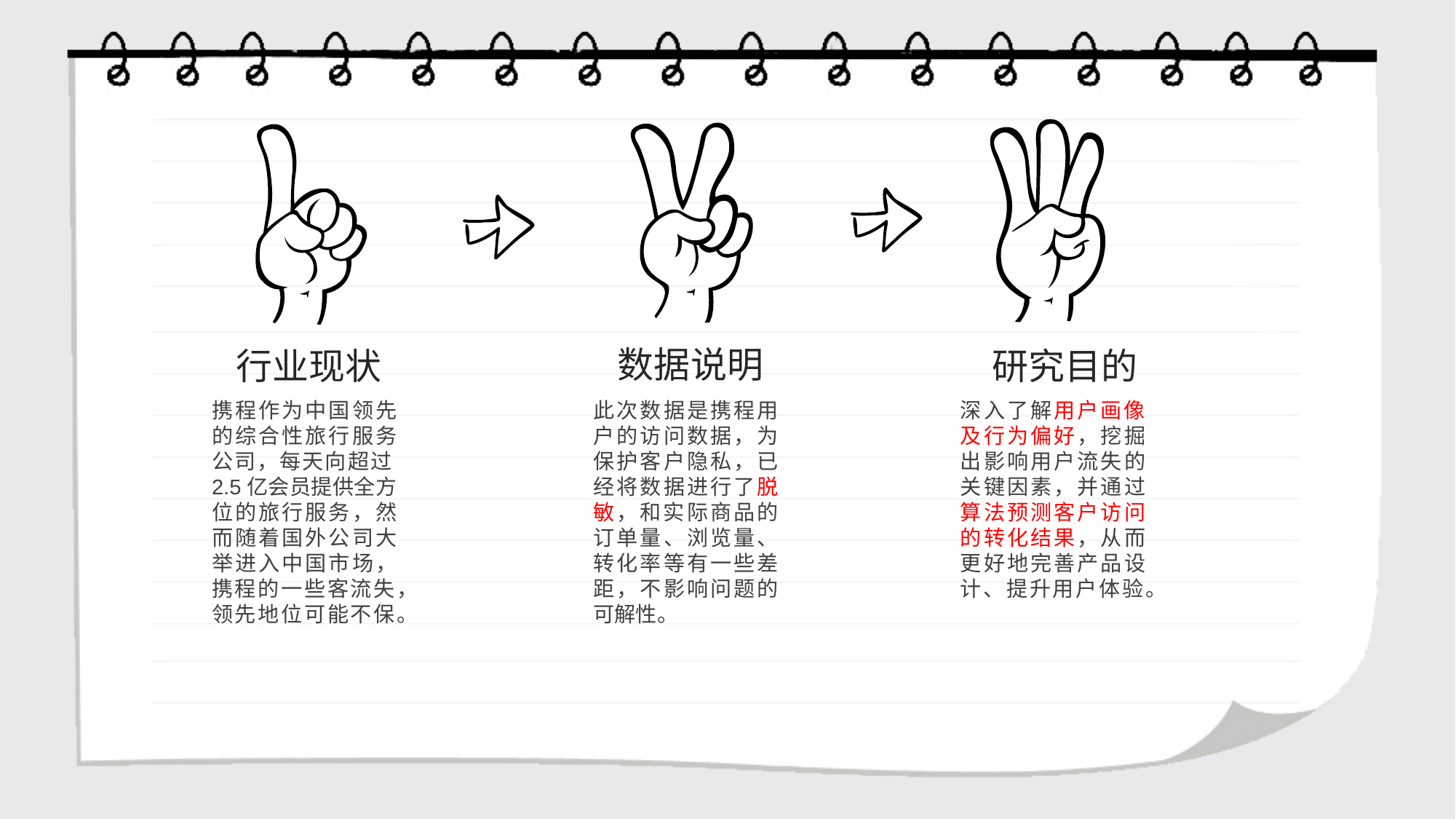

数据说明
此次数据是携程用户的访问数据，为保护客户隐私，已经将数据进行了脱敏，和实际商品的订单量、浏览量、转化率等有一些差距，不影响问题的可解性。
行业现状
携程作为中国领先的综合性旅行服务公司，每天向超过2.5亿会员提供全方位的旅行服务，然而随着国外公司大举进入中国市场，携程的一些客流失，领先地位可能不保。
研究目的
深入了解用户画像及行为偏好，挖掘出影响用户流失的关键因素，并通过算法预测客户访问的转化结果，从而更好地完善产品设计、提升用户体验。